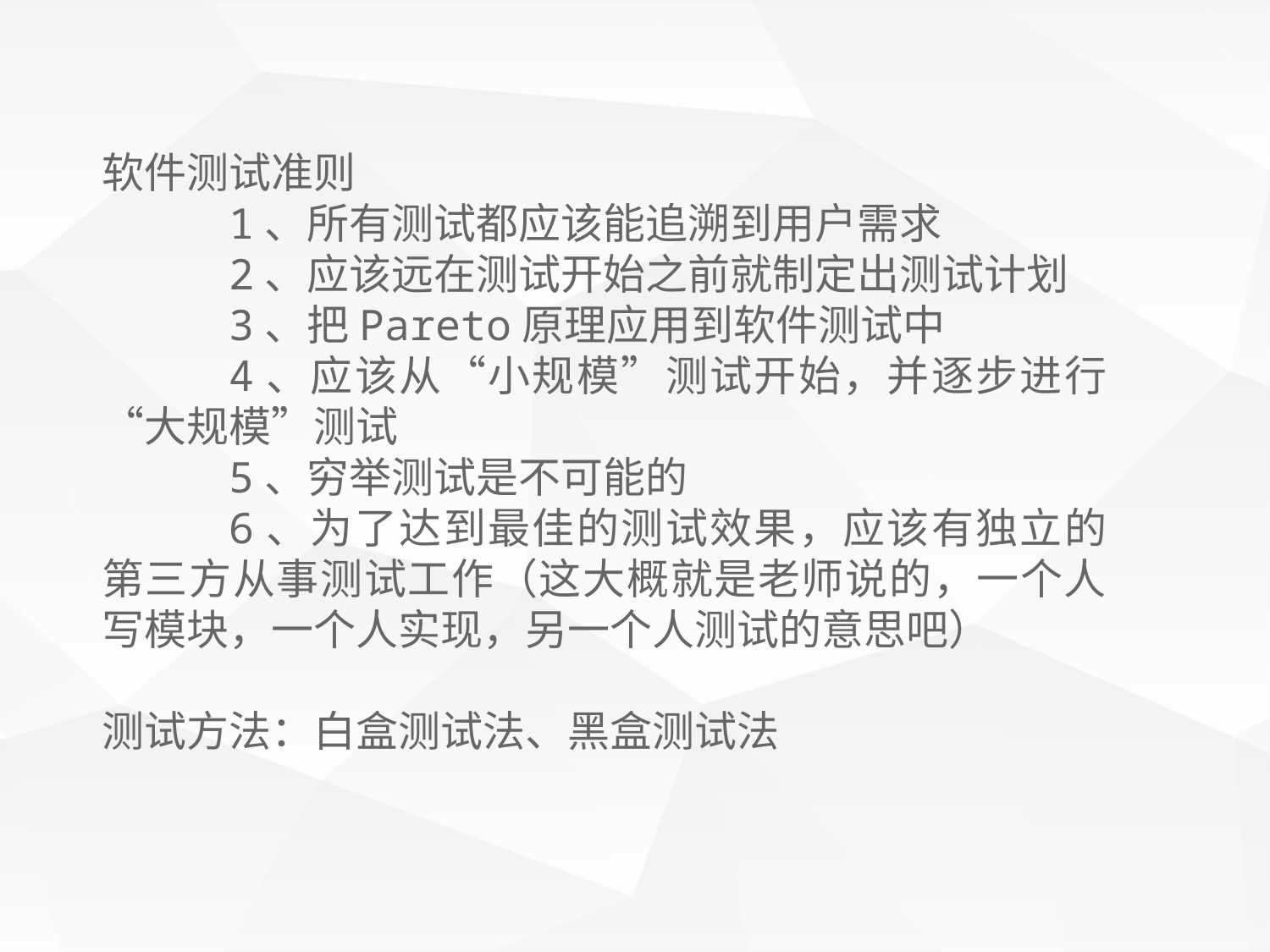

软件测试准则
	1、所有测试都应该能追溯到用户需求
	2、应该远在测试开始之前就制定出测试计划
	3、把Pareto原理应用到软件测试中
	4、应该从“小规模”测试开始，并逐步进行“大规模”测试
	5、穷举测试是不可能的
	6、为了达到最佳的测试效果，应该有独立的第三方从事测试工作（这大概就是老师说的，一个人写模块，一个人实现，另一个人测试的意思吧）

测试方法：白盒测试法、黑盒测试法